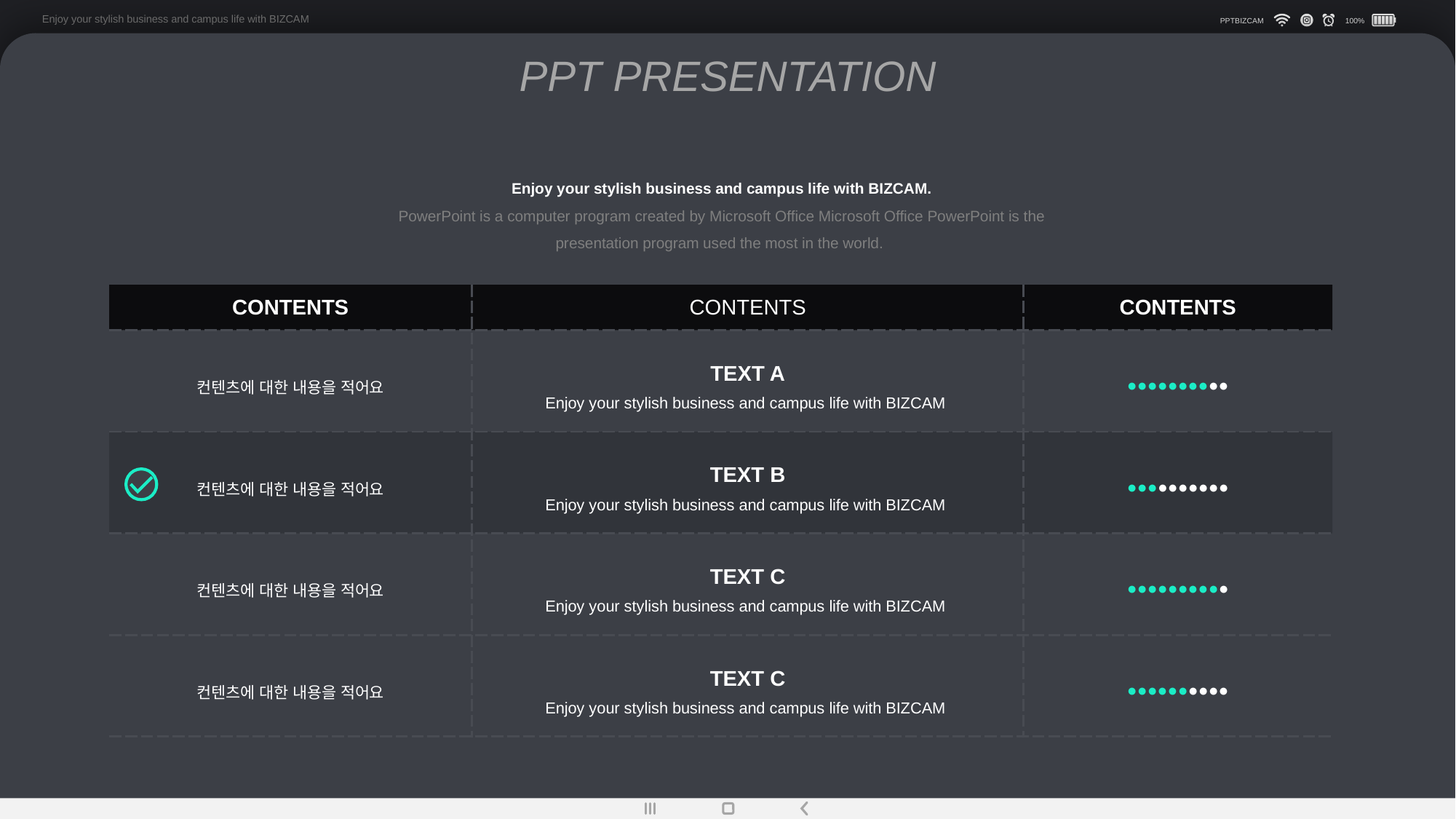

Enjoy your stylish business and campus life with BIZCAM

PPTBIZCAM
100%

PPT PRESENTATION

Enjoy your stylish business and campus life with BIZCAM.
PowerPoint is a computer program created by Microsoft Office Microsoft Office PowerPoint is the presentation program used the most in the world.
| CONTENTS | CONTENTS | CONTENTS |
| --- | --- | --- |
| 컨텐츠에 대한 내용을 적어요 | TEXT A Enjoy your stylish business and campus life with BIZCAM | ●●●●●●●●●● |
| 컨텐츠에 대한 내용을 적어요 | TEXT B Enjoy your stylish business and campus life with BIZCAM | ●●●●●●●●●● |
| 컨텐츠에 대한 내용을 적어요 | TEXT C Enjoy your stylish business and campus life with BIZCAM | ●●●●●●●●●● |
| 컨텐츠에 대한 내용을 적어요 | TEXT C Enjoy your stylish business and campus life with BIZCAM | ●●●●●●●●●● |